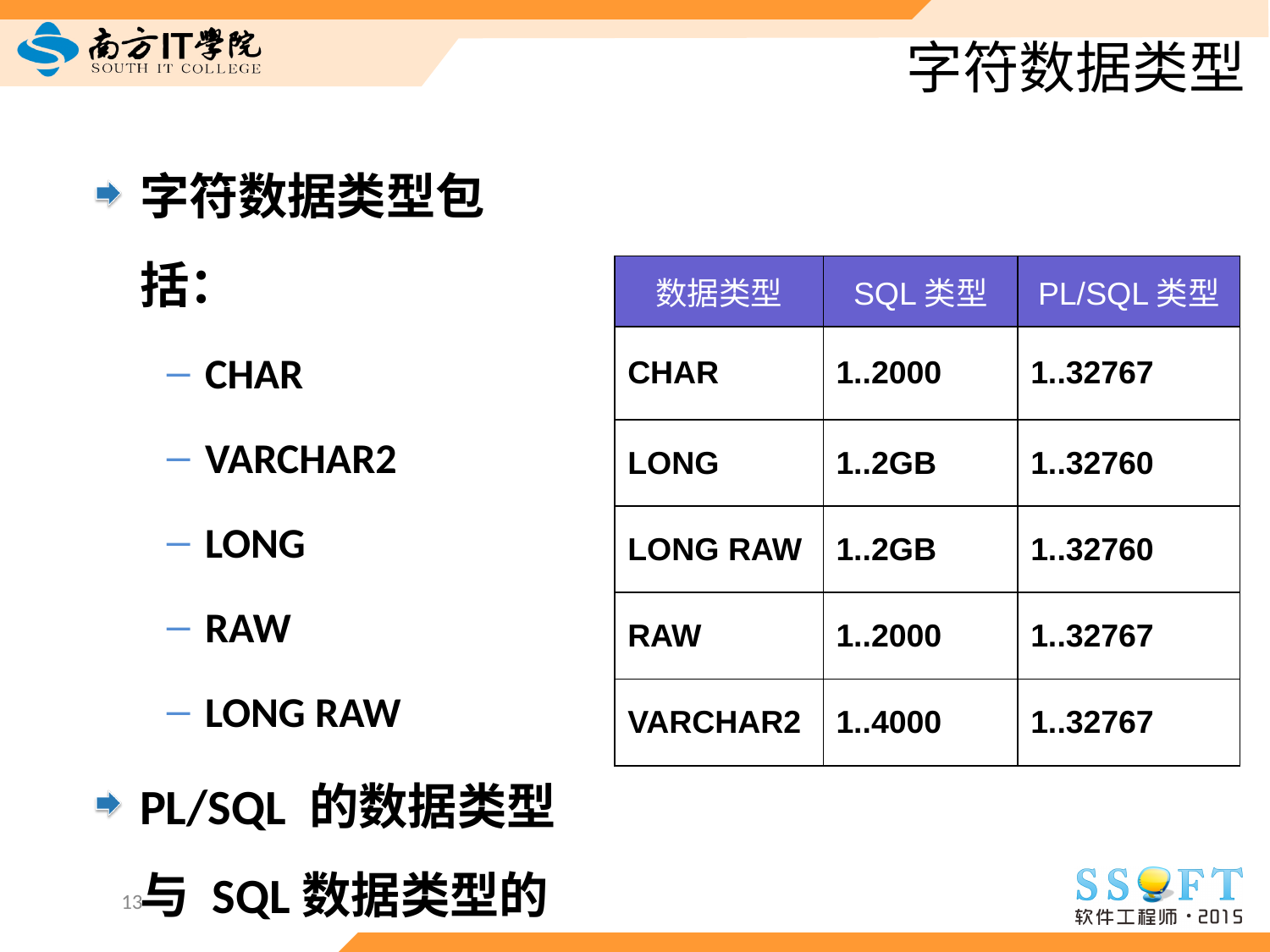

# 字符数据类型
字符数据类型包括：
CHAR
VARCHAR2
LONG
RAW
LONG RAW
PL/SQL 的数据类型与 SQL数据类型的比较
| 数据类型 | SQL类型 | PL/SQL类型 |
| --- | --- | --- |
| CHAR | 1..2000 | 1..32767 |
| LONG | 1..2GB | 1..32760 |
| LONG RAW | 1..2GB | 1..32760 |
| RAW | 1..2000 | 1..32767 |
| VARCHAR2 | 1..4000 | 1..32767 |
13